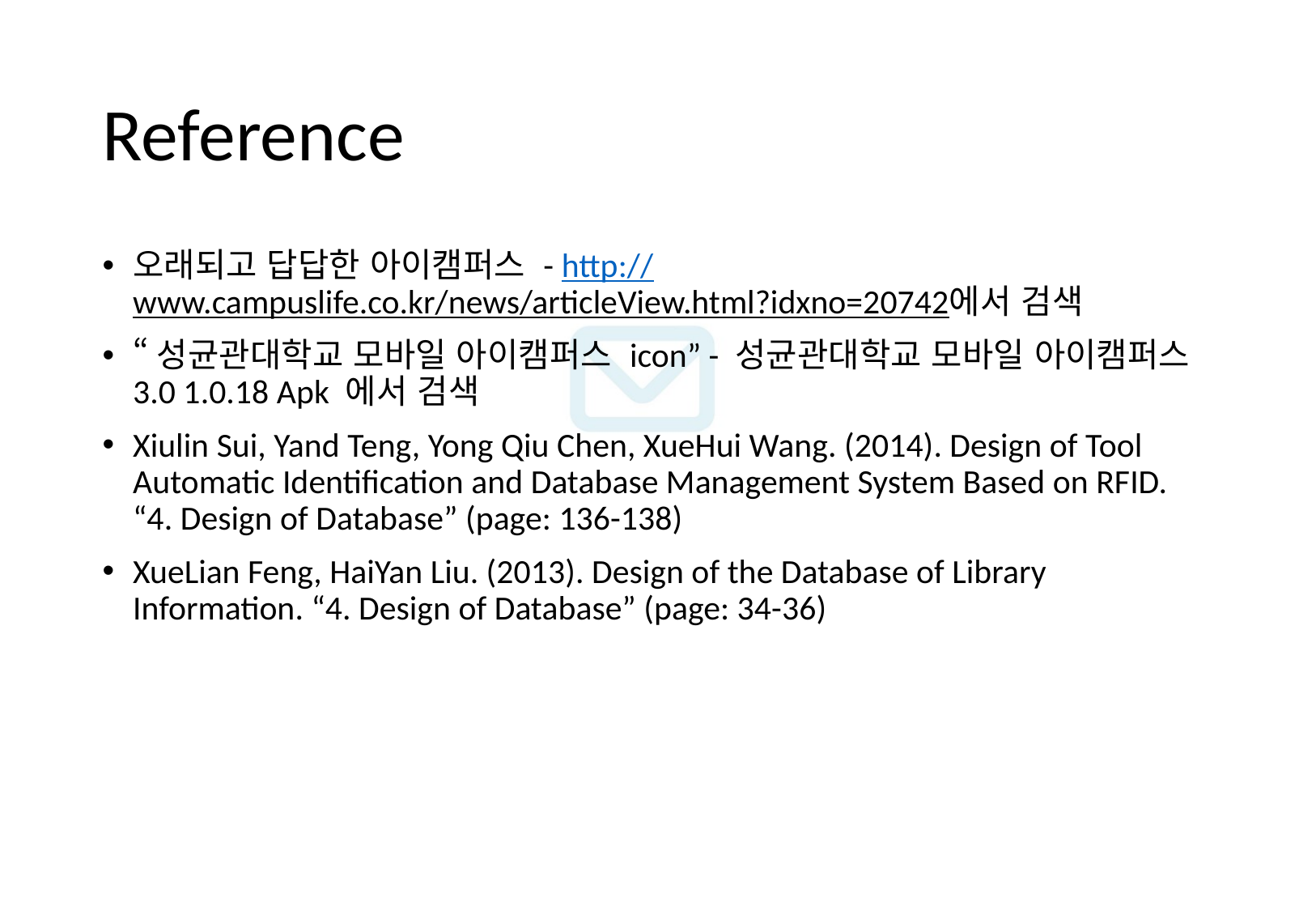

# Reference
오래되고 답답한 아이캠퍼스 - http://www.campuslife.co.kr/news/articleView.html?idxno=20742에서 검색
“성균관대학교 모바일 아이캠퍼스 icon” - 성균관대학교 모바일 아이캠퍼스 3.0 1.0.18 Apk 에서 검색
Xiulin Sui, Yand Teng, Yong Qiu Chen, XueHui Wang. (2014). Design of Tool Automatic Identification and Database Management System Based on RFID. “4. Design of Database” (page: 136-138)
XueLian Feng, HaiYan Liu. (2013). Design of the Database of Library Information. “4. Design of Database” (page: 34-36)